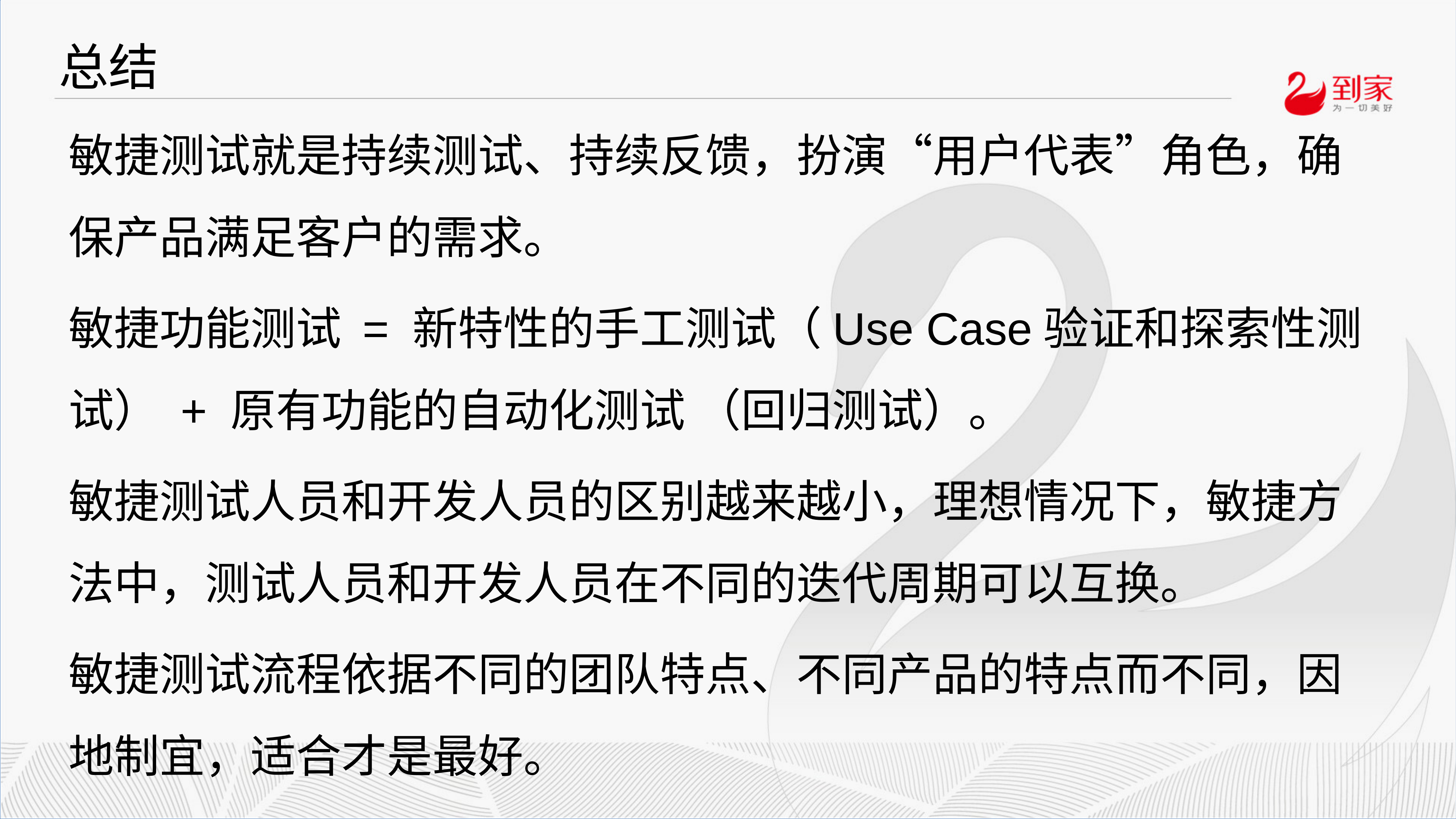

# 总结
敏捷测试就是持续测试、持续反馈，扮演“用户代表”角色，确保产品满足客户的需求。
敏捷功能测试 = 新特性的手工测试（Use Case验证和探索性测试） + 原有功能的自动化测试 （回归测试）。
敏捷测试人员和开发人员的区别越来越小，理想情况下，敏捷方法中，测试人员和开发人员在不同的迭代周期可以互换。
敏捷测试流程依据不同的团队特点、不同产品的特点而不同，因地制宜，适合才是最好。